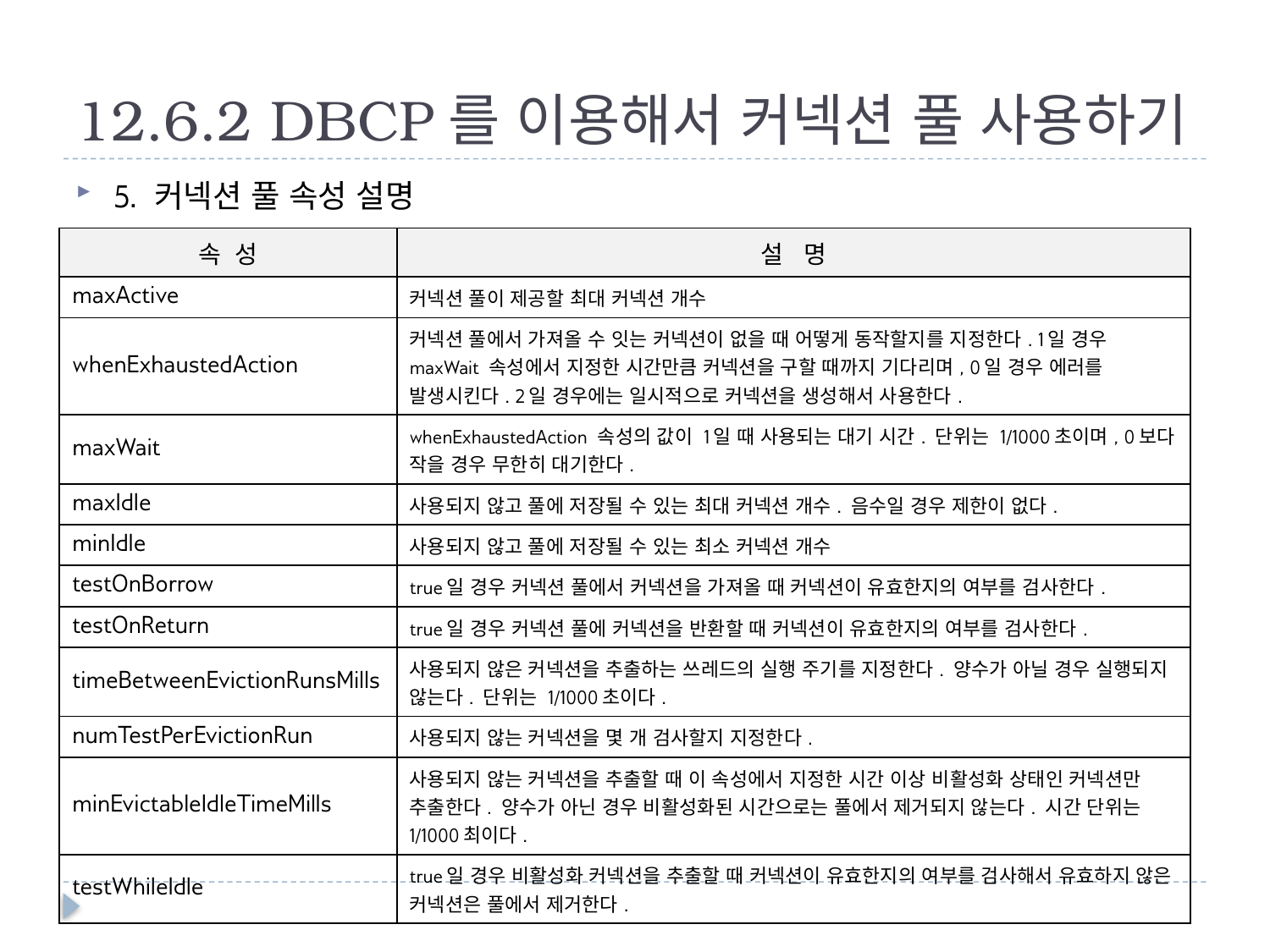

# 12.6.2 DBCP를 이용해서 커넥션 풀 사용하기
5. 커넥션 풀 속성 설명
| 속 성 | 설 명 |
| --- | --- |
| maxActive | 커넥션 풀이 제공할 최대 커넥션 개수 |
| whenExhaustedAction | 커넥션 풀에서 가져올 수 잇는 커넥션이 없을 때 어떻게 동작할지를 지정한다. 1일 경우 maxWait 속성에서 지정한 시간만큼 커넥션을 구할 때까지 기다리며, 0일 경우 에러를 발생시킨다. 2일 경우에는 일시적으로 커넥션을 생성해서 사용한다. |
| maxWait | whenExhaustedAction 속성의 값이 1일 때 사용되는 대기 시간. 단위는 1/1000초이며, 0보다 작을 경우 무한히 대기한다. |
| maxIdle | 사용되지 않고 풀에 저장될 수 있는 최대 커넥션 개수. 음수일 경우 제한이 없다. |
| minIdle | 사용되지 않고 풀에 저장될 수 있는 최소 커넥션 개수 |
| testOnBorrow | true일 경우 커넥션 풀에서 커넥션을 가져올 때 커넥션이 유효한지의 여부를 검사한다. |
| testOnReturn | true일 경우 커넥션 풀에 커넥션을 반환할 때 커넥션이 유효한지의 여부를 검사한다. |
| timeBetweenEvictionRunsMills | 사용되지 않은 커넥션을 추출하는 쓰레드의 실행 주기를 지정한다. 양수가 아닐 경우 실행되지 않는다. 단위는 1/1000초이다. |
| numTestPerEvictionRun | 사용되지 않는 커넥션을 몇 개 검사할지 지정한다. |
| minEvictableIdleTimeMills | 사용되지 않는 커넥션을 추출할 때 이 속성에서 지정한 시간 이상 비활성화 상태인 커넥션만 추출한다. 양수가 아닌 경우 비활성화된 시간으로는 풀에서 제거되지 않는다. 시간 단위는 1/1000최이다. |
| testWhileIdle | true일 경우 비활성화 커넥션을 추출할 때 커넥션이 유효한지의 여부를 검사해서 유효하지 않은 커넥션은 풀에서 제거한다. |